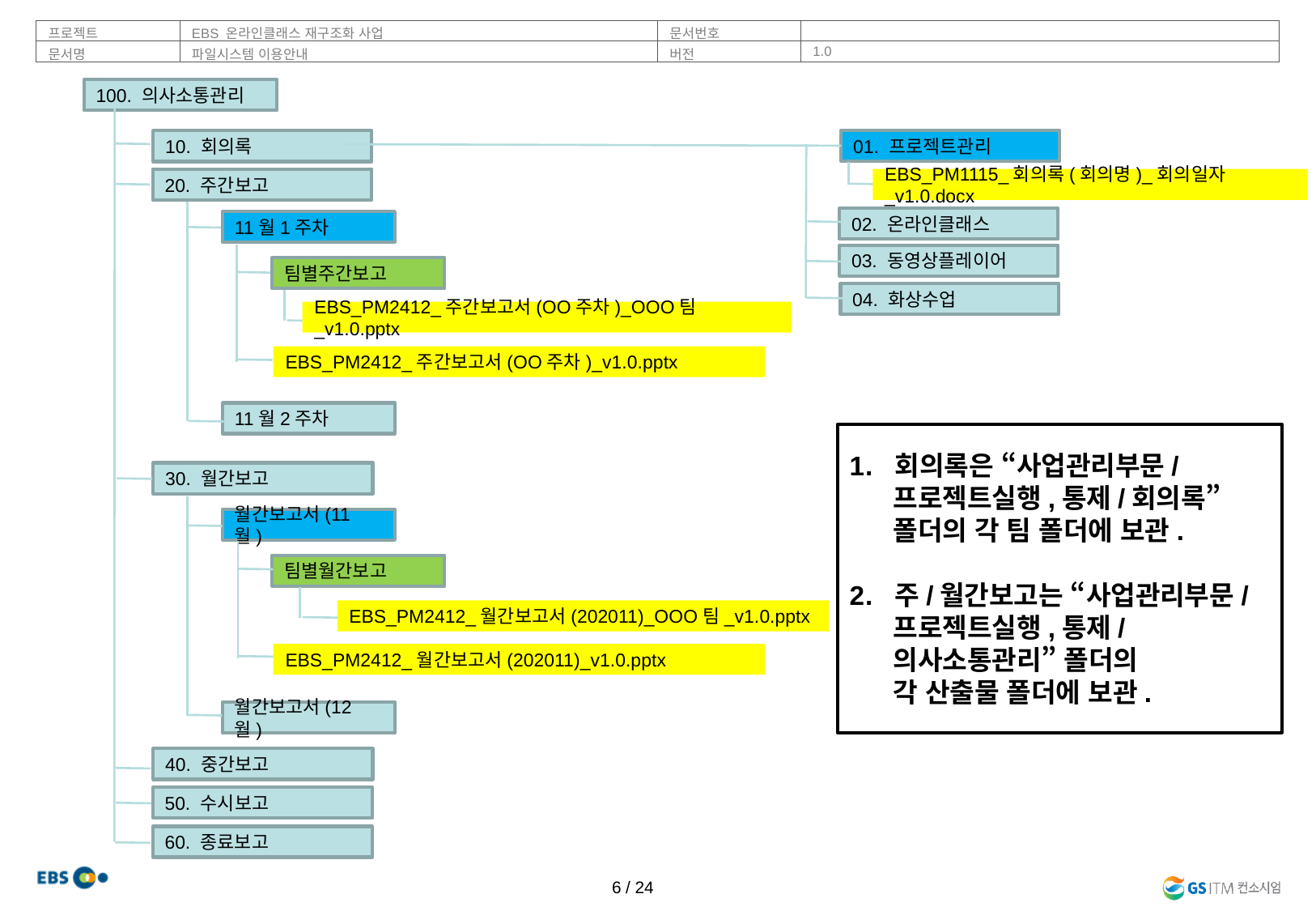

100. 의사소통관리
01. 프로젝트관리
10. 회의록
EBS_PM1115_회의록(회의명)_회의일자_v1.0.docx
20. 주간보고
02. 온라인클래스
11월1주차
03. 동영상플레이어
팀별주간보고
04. 화상수업
EBS_PM2412_주간보고서(OO주차)_OOO팀_v1.0.pptx
EBS_PM2412_주간보고서(OO주차)_v1.0.pptx
11월2주차
회의록은 “사업관리부문/
     프로젝트실행,통제/회의록”
     폴더의 각 팀 폴더에 보관.

주/월간보고는 “사업관리부문/
     프로젝트실행,통제/
     의사소통관리” 폴더의
     각 산출물 폴더에 보관.
30. 월간보고
월간보고서(11월)
팀별월간보고
EBS_PM2412_월간보고서(202011)_OOO팀_v1.0.pptx
EBS_PM2412_월간보고서(202011)_v1.0.pptx
월간보고서(12월)
40. 중간보고
50. 수시보고
60. 종료보고